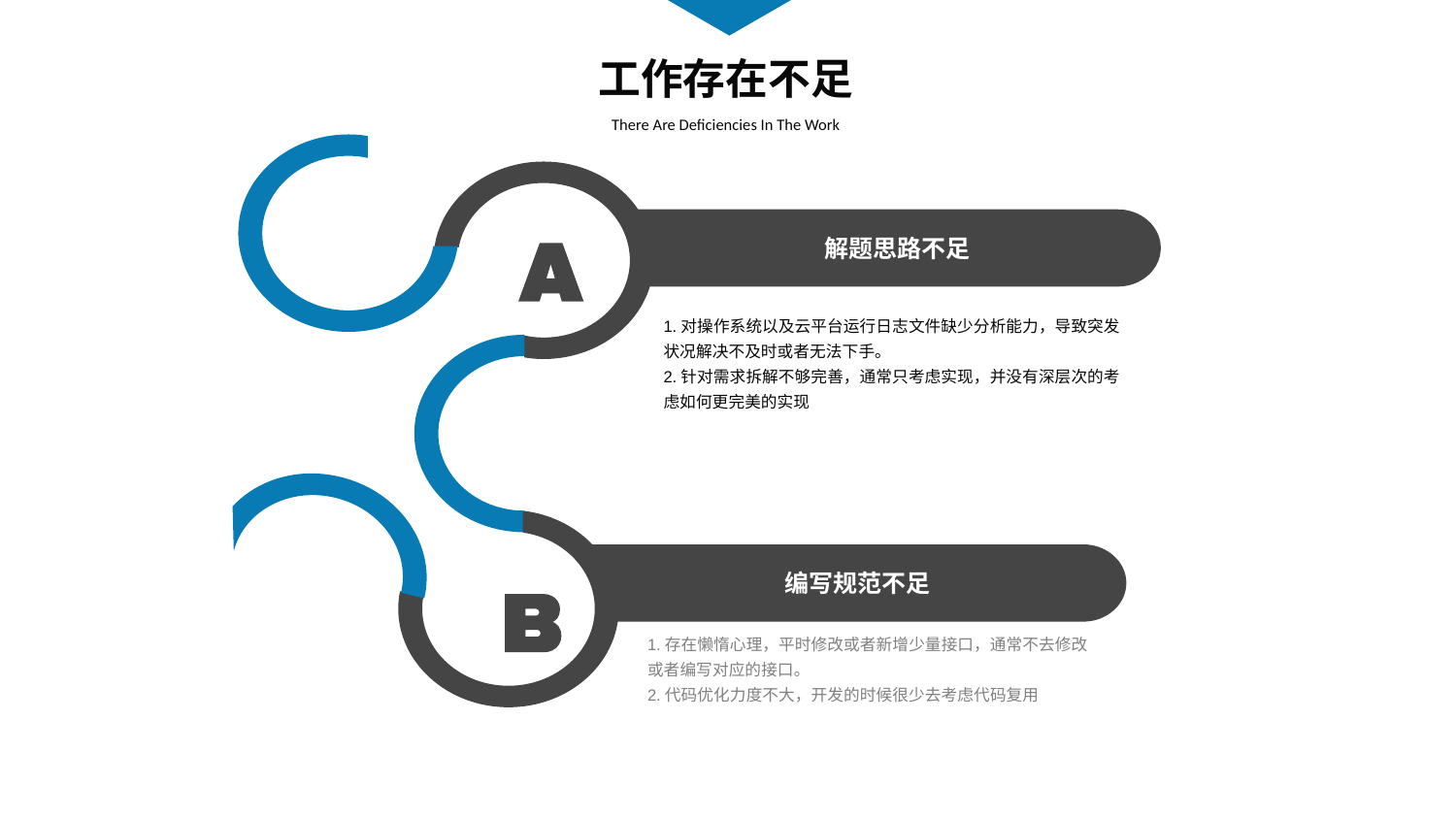

工作存在不足
There Are Deficiencies In The Work

解题思路不足
A
1.对操作系统以及云平台运行日志文件缺少分析能力，导致突发状况解决不及时或者无法下手。
2.针对需求拆解不够完善，通常只考虑实现，并没有深层次的考虑如何更完美的实现

编写规范不足
B
1.存在懒惰心理，平时修改或者新增少量接口，通常不去修改或者编写对应的接口。
2.代码优化力度不大，开发的时候很少去考虑代码复用